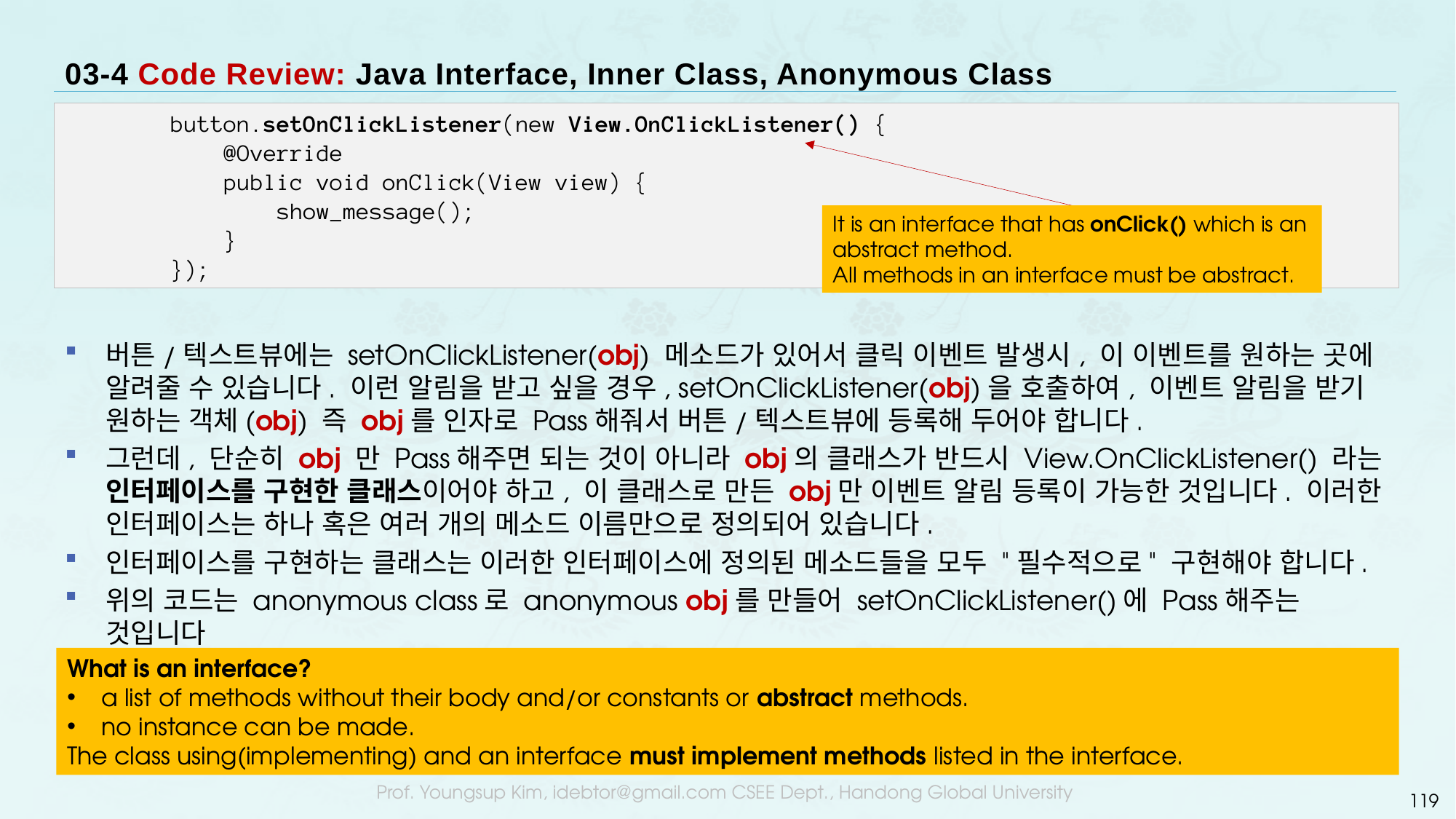

# 03-4 Code Review: Java Interface, Inner Class, Anonymous Class
        button.setOnClickListener(new View.OnClickListener() {
            @Override
            public void onClick(View view) {
                show_message();
            }
        });
It is an interface that has onClick() which is an abstract method.
All methods in an interface must be abstract.
버튼/텍스트뷰에는 setOnClickListener(obj) 메소드가 있어서 클릭 이벤트 발생시, 이 이벤트를 원하는 곳에 알려줄 수 있습니다. 이런 알림을 받고 싶을 경우, setOnClickListener(obj)을 호출하여, 이벤트 알림을 받기 원하는 객체(obj) 즉 obj를 인자로 Pass해줘서 버튼/텍스트뷰에 등록해 두어야 합니다.
그런데, 단순히 obj 만 Pass해주면 되는 것이 아니라 obj의 클래스가 반드시 View.OnClickListener() 라는 인터페이스를 구현한 클래스이어야 하고, 이 클래스로 만든 obj만 이벤트 알림 등록이 가능한 것입니다. 이러한 인터페이스는 하나 혹은 여러 개의 메소드 이름만으로 정의되어 있습니다.
인터페이스를 구현하는 클래스는 이러한 인터페이스에 정의된 메소드들을 모두 "필수적으로" 구현해야 합니다.
위의 코드는 anonymous class로 anonymous obj를 만들어 setOnClickListener()에 Pass해주는 것입니다
What is an interface?
a list of methods without their body and/or constants or abstract methods.
no instance can be made.
The class using(implementing) and an interface must implement methods listed in the interface.
119